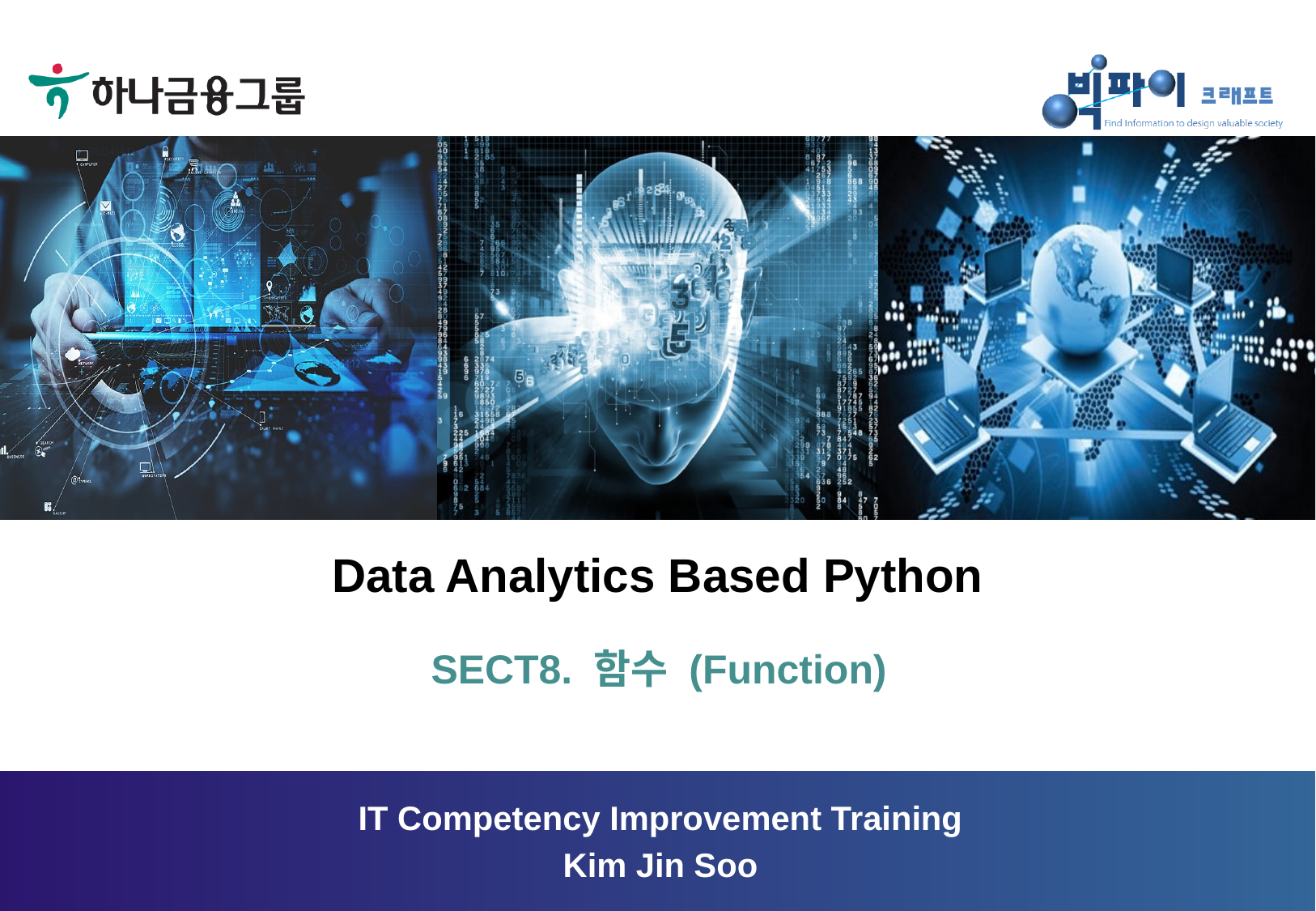

# Data Analytics Based Python
SECT8. 함수 (Function)

IT Competency Improvement Training
Kim Jin Soo